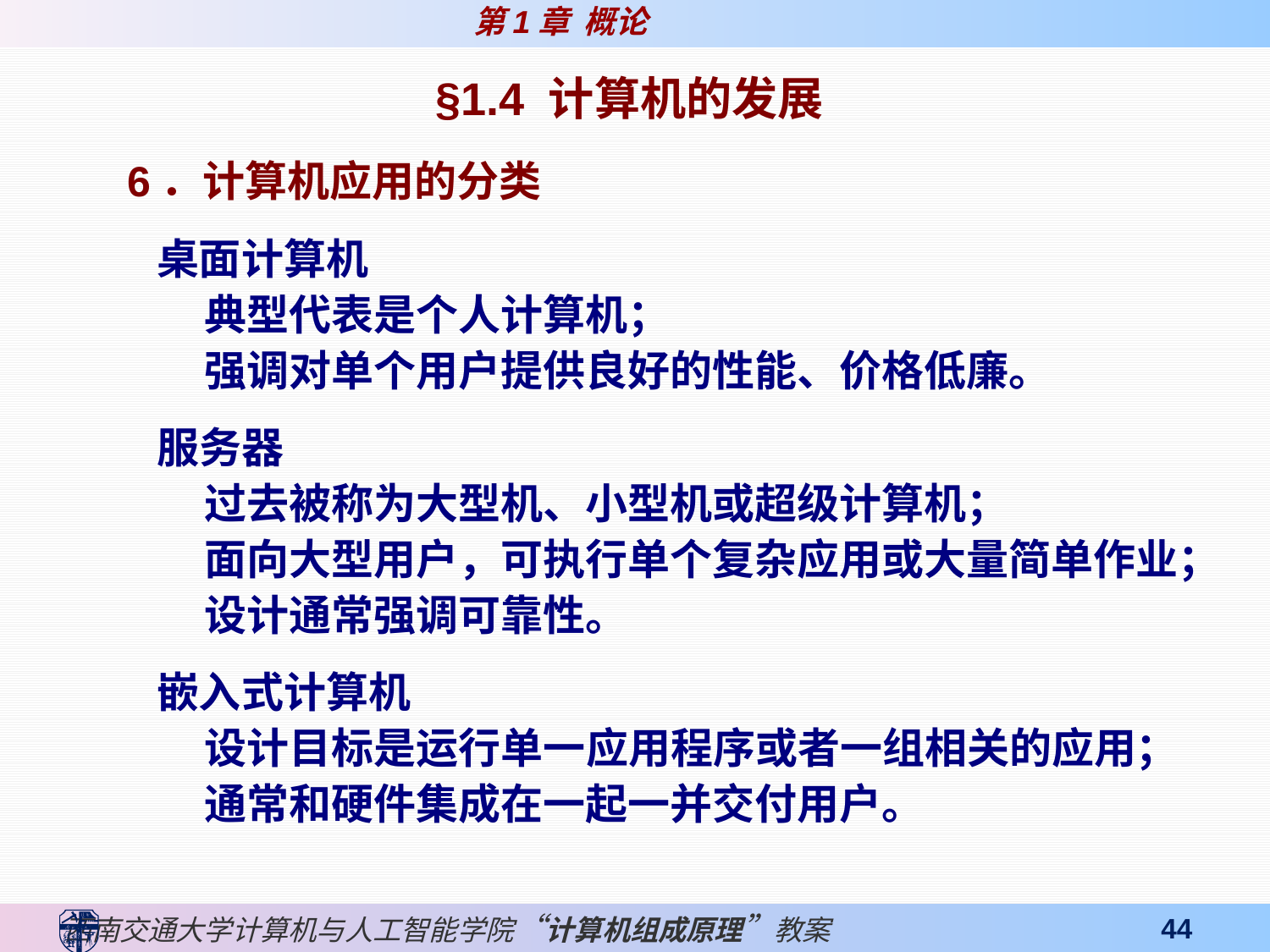

§1.4 计算机的发展
6．计算机应用的分类
桌面计算机
    典型代表是个人计算机；
    强调对单个用户提供良好的性能、价格低廉。
服务器
    过去被称为大型机、小型机或超级计算机；
    面向大型用户，可执行单个复杂应用或大量简单作业；
    设计通常强调可靠性。
嵌入式计算机
    设计目标是运行单一应用程序或者一组相关的应用；
    通常和硬件集成在一起一并交付用户。